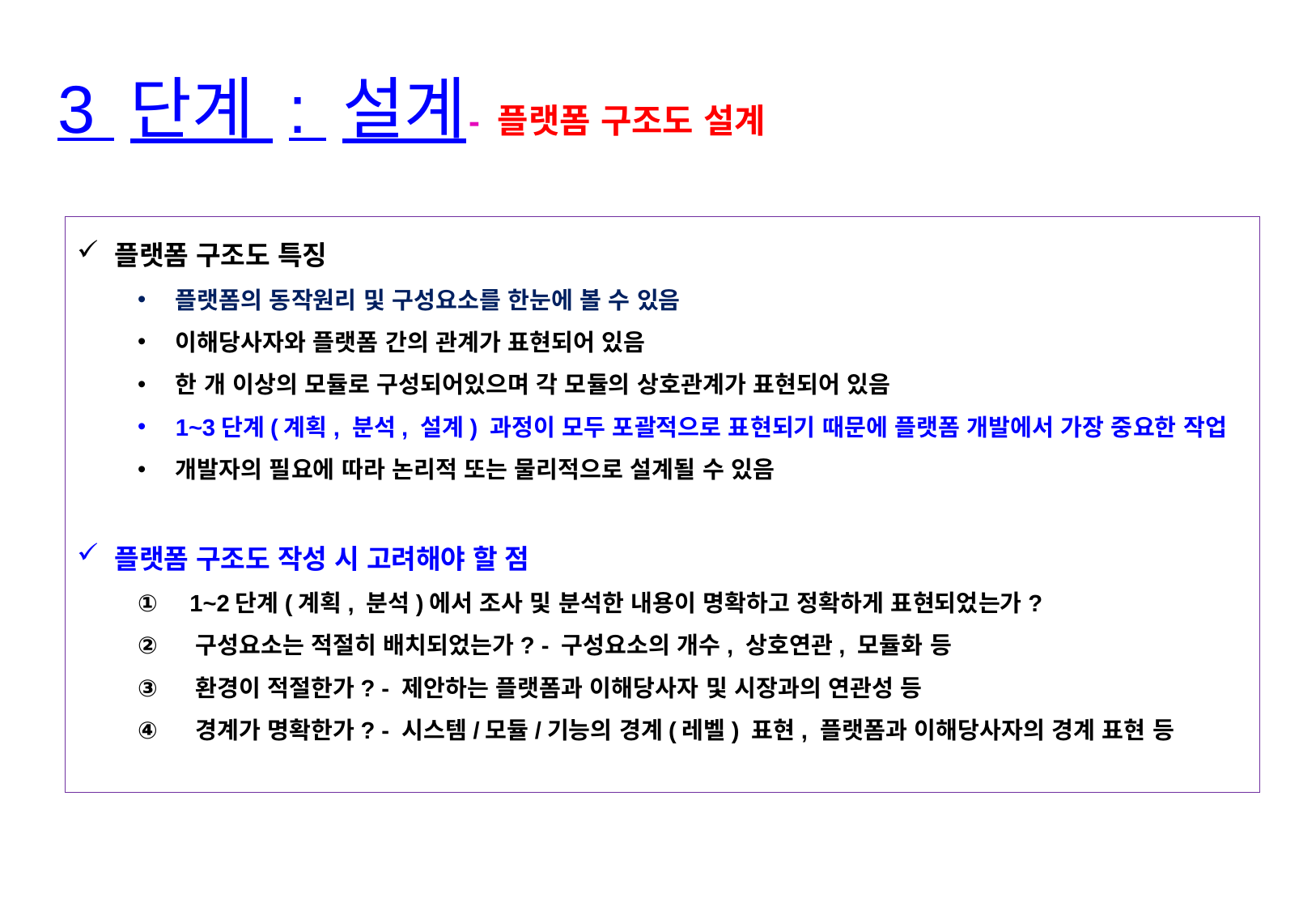

3 단계 : 설계
- 플랫폼 구조도 설계
플랫폼 구조도 특징
플랫폼의 동작원리 및 구성요소를 한눈에 볼 수 있음
이해당사자와 플랫폼 간의 관계가 표현되어 있음
한 개 이상의 모듈로 구성되어있으며 각 모듈의 상호관계가 표현되어 있음
1~3단계(계획, 분석, 설계) 과정이 모두 포괄적으로 표현되기 때문에 플랫폼 개발에서 가장 중요한 작업
개발자의 필요에 따라 논리적 또는 물리적으로 설계될 수 있음

플랫폼 구조도 작성 시 고려해야 할 점
 1~2단계(계획, 분석)에서 조사 및 분석한 내용이 명확하고 정확하게 표현되었는가?
 구성요소는 적절히 배치되었는가? - 구성요소의 개수, 상호연관, 모듈화 등
 환경이 적절한가? - 제안하는 플랫폼과 이해당사자 및 시장과의 연관성 등
 경계가 명확한가? - 시스템/모듈/기능의 경계(레벨) 표현, 플랫폼과 이해당사자의 경계 표현 등